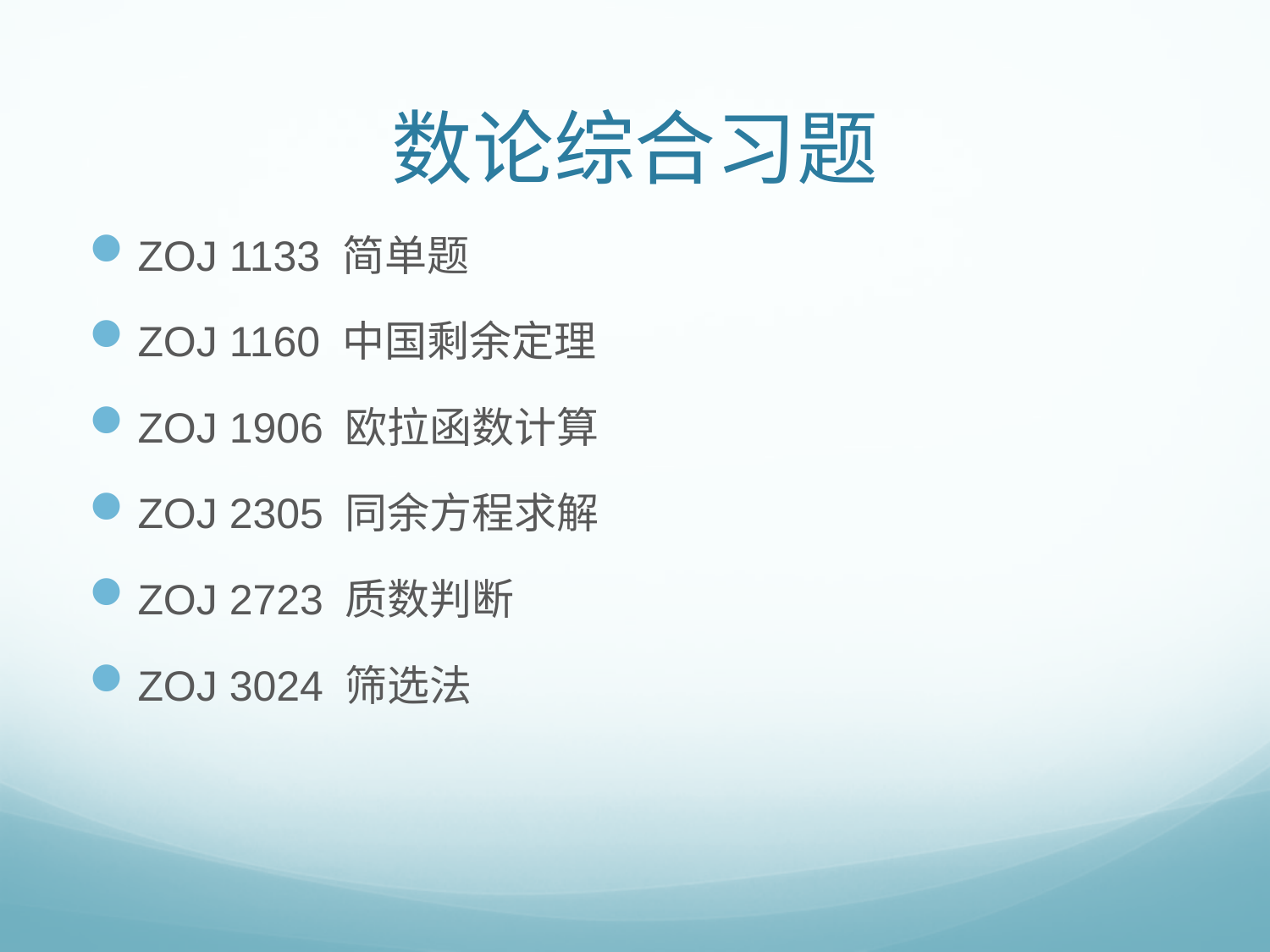

# 数论综合习题
ZOJ 1133 简单题
ZOJ 1160 中国剩余定理
ZOJ 1906 欧拉函数计算
ZOJ 2305 同余方程求解
ZOJ 2723 质数判断
ZOJ 3024 筛选法